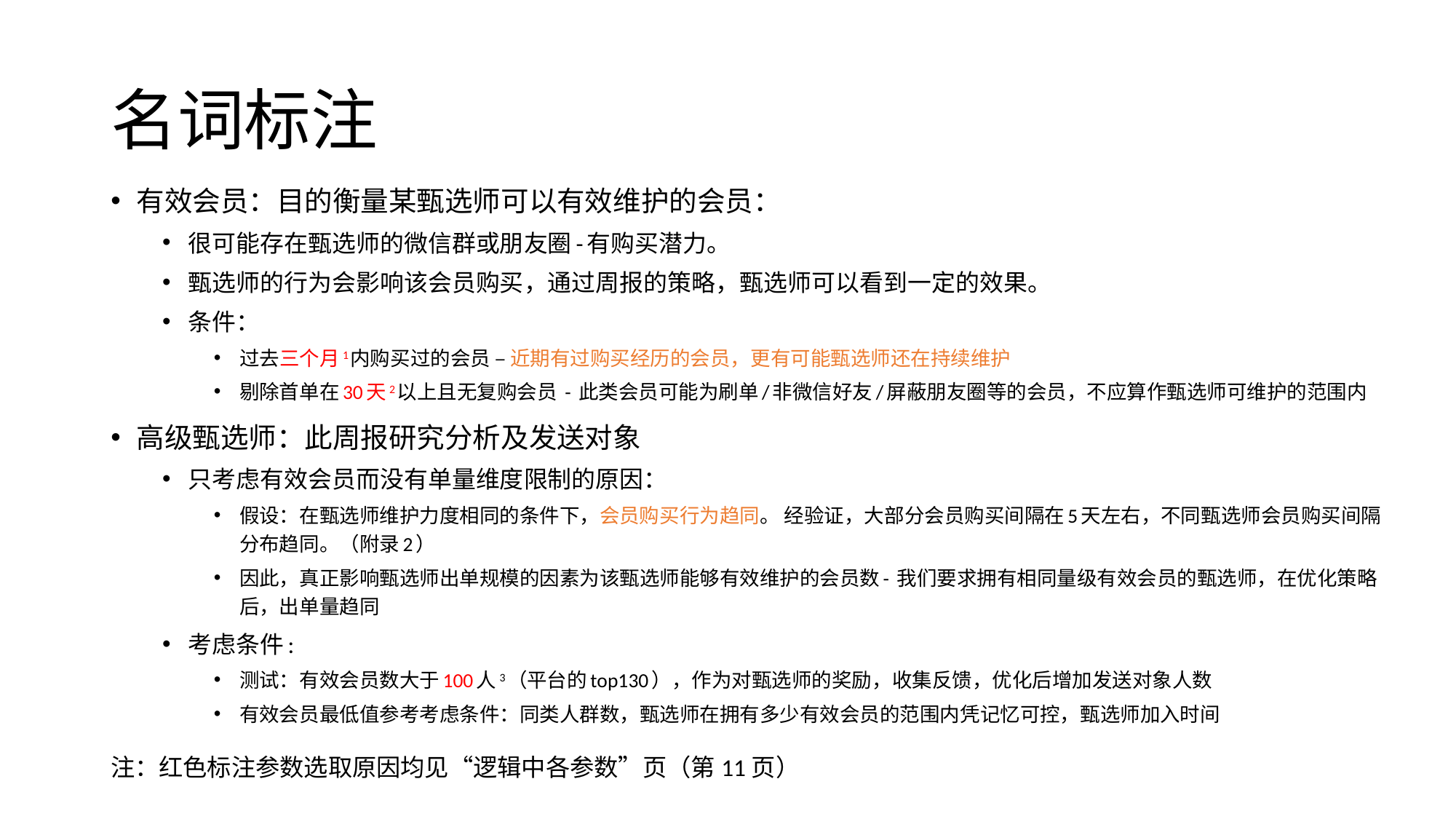

# 名词标注
有效会员：目的衡量某甄选师可以有效维护的会员：
很可能存在甄选师的微信群或朋友圈-有购买潜力。
甄选师的行为会影响该会员购买，通过周报的策略，甄选师可以看到一定的效果。
条件：
过去三个月1内购买过的会员 – 近期有过购买经历的会员，更有可能甄选师还在持续维护
剔除首单在30天2以上且无复购会员 - 此类会员可能为刷单/非微信好友/屏蔽朋友圈等的会员，不应算作甄选师可维护的范围内
高级甄选师：此周报研究分析及发送对象
只考虑有效会员而没有单量维度限制的原因：
假设：在甄选师维护力度相同的条件下，会员购买行为趋同。 经验证，大部分会员购买间隔在5天左右，不同甄选师会员购买间隔分布趋同。（附录2）
因此，真正影响甄选师出单规模的因素为该甄选师能够有效维护的会员数- 我们要求拥有相同量级有效会员的甄选师，在优化策略后，出单量趋同
考虑条件:
测试：有效会员数大于100人3（平台的top130），作为对甄选师的奖励，收集反馈，优化后增加发送对象人数
有效会员最低值参考考虑条件：同类人群数，甄选师在拥有多少有效会员的范围内凭记忆可控，甄选师加入时间
注：红色标注参数选取原因均见“逻辑中各参数”页（第11页）